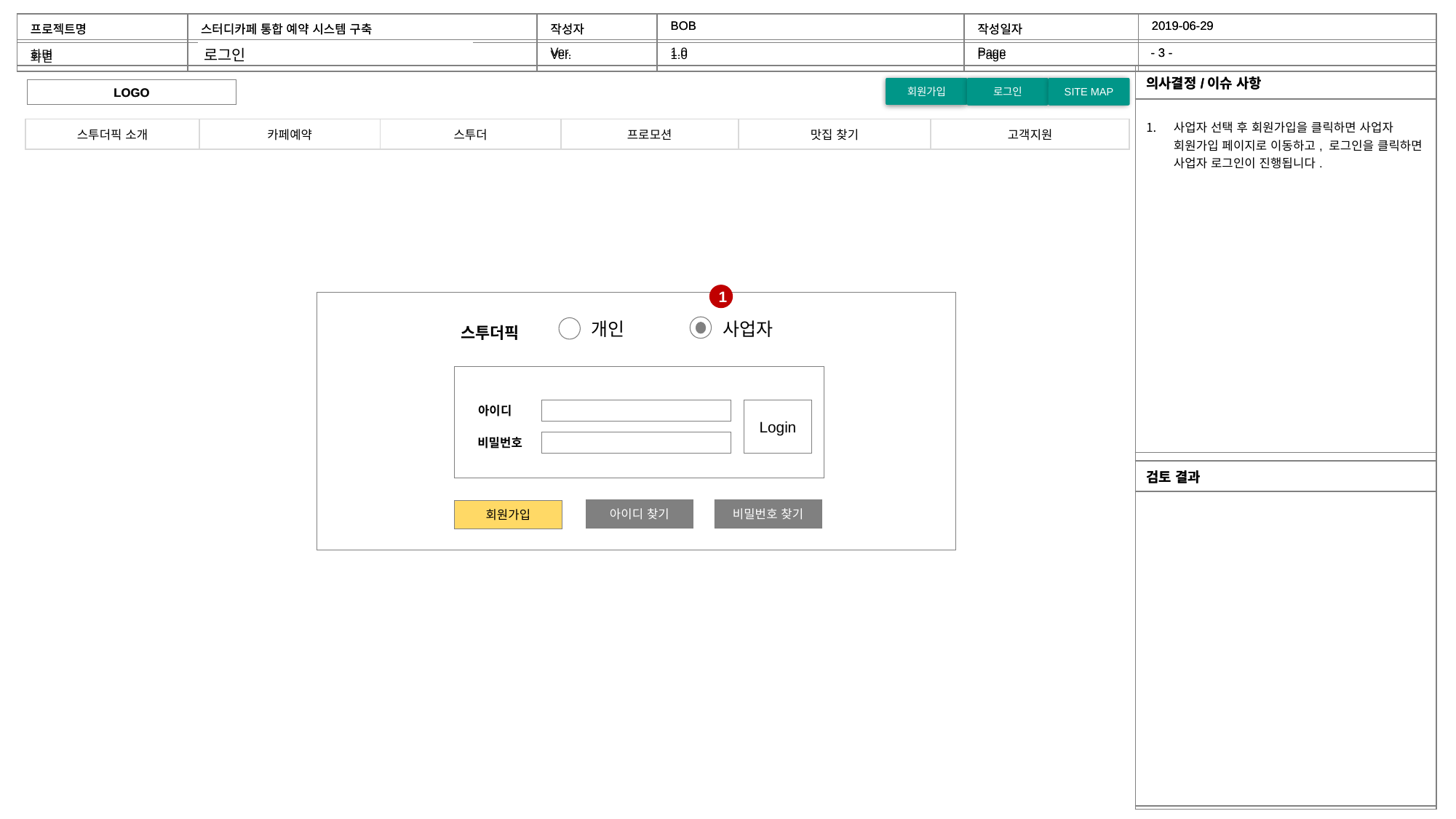

| 프로젝트명 | 스터디카페 통합 예약 시스템 구축 | 작성자 | BOB | 작성일자 | 2019-06-29 |
| --- | --- | --- | --- | --- | --- |
| 화면 |  | Ver. | 1.0 | Page |  |
| 프로젝트명 | 스터디카페 통합 예약 시스템 구축 | 작성자 | BOB | 작성일자 | 2019-06-29 |
| --- | --- | --- | --- | --- | --- |
| 화면 |  | Ver. | 1.0 | Page |  |
- 3 -
- 3 -
로그인

홈화면
홈화면
참여하기>로그인
| 의사결정/이슈 사항 |
| --- |
|  |
| 의사결정/이슈 사항 |
| --- |
| 사업자 선택 후 회원가입을 클릭하면 사업자 회원가입 페이지로 이동하고, 로그인을 클릭하면 사업자 로그인이 진행됩니다. |
|  |
회원가입
회원가입
로그인
로그인
SITE MAP
SITE MAP
LOGO
LOGO

| 스투더픽 소개 | 카페예약 | 스투더 | 프로모션 | 맛집찾기 | 고객지원 |
| --- | --- | --- | --- | --- | --- |
| 스투더픽 소개 | 카페예약 | 스투더 | 프로모션 | 맛집 찾기 | 고객지원 |
| --- | --- | --- | --- | --- | --- |
1

개인
사업자

스투더픽

아이디

Login
비밀번호

| 검토 결과 |
| --- |
|  |
| 검토 결과 |
| --- |
|  |
비밀번호 찾기
아이디 찾기
회원가입